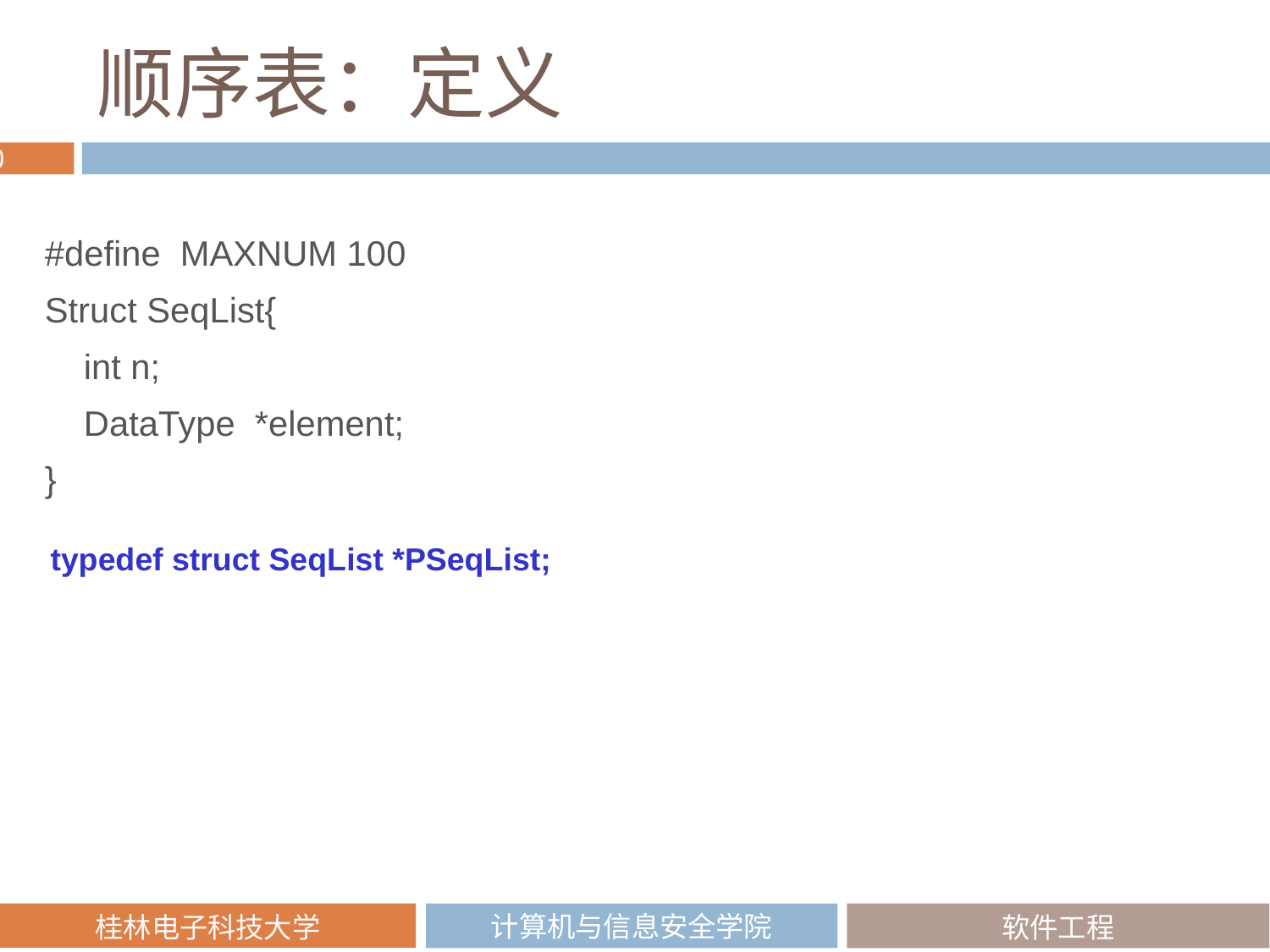

# 顺序表：定义
#define  MAXNUM 100
Struct SeqList{
    int n;
    DataType  *element;
}

typedef struct SeqList *PSeqList;